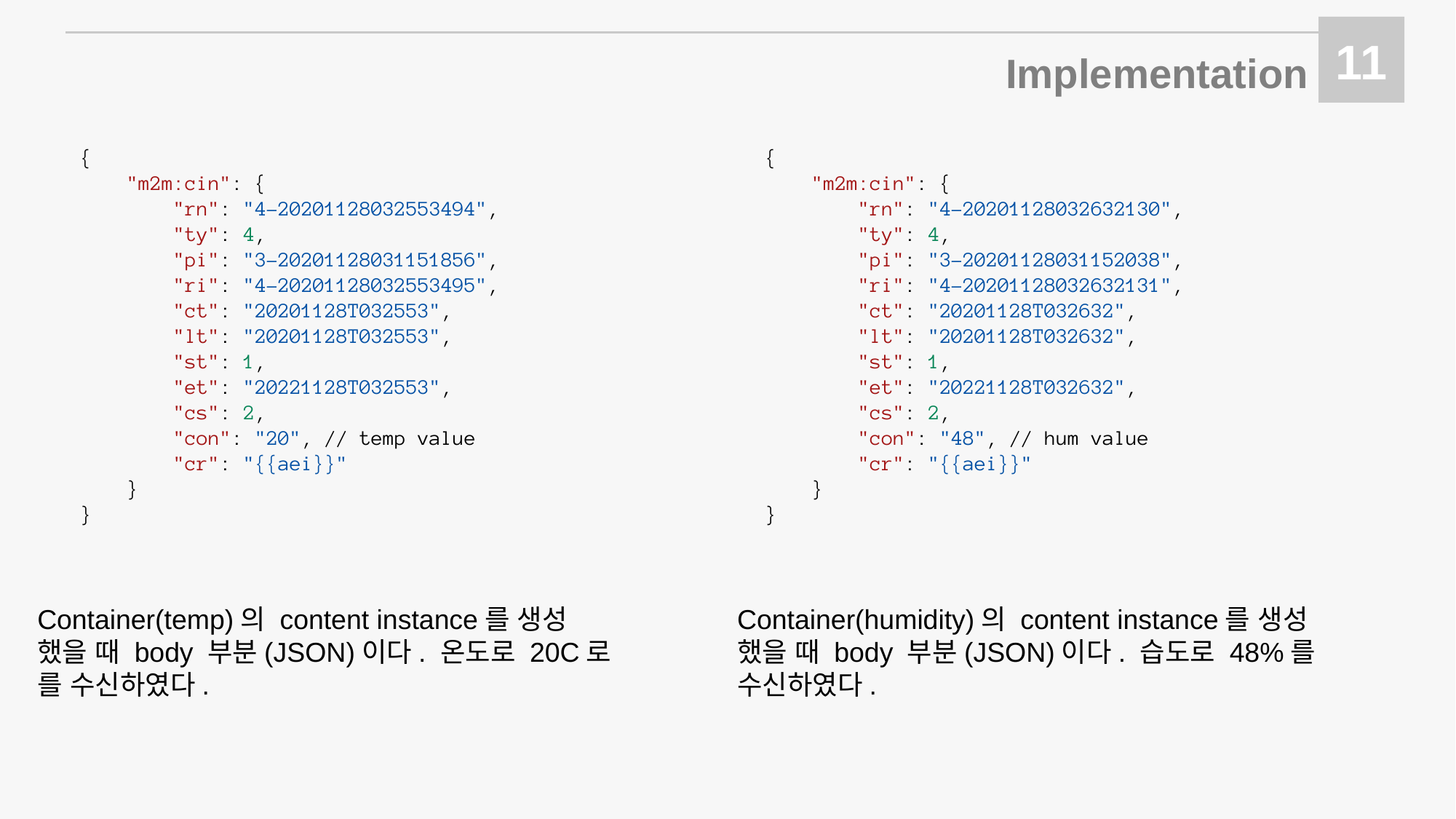

11
Implementation
{
    "m2m:cin": {
        "rn": "4-20201128032632130",
        "ty": 4,
        "pi": "3-20201128031152038",
        "ri": "4-20201128032632131",
        "ct": "20201128T032632",
        "lt": "20201128T032632",
        "st": 1,
        "et": "20221128T032632",
        "cs": 2,
        "con": "48", // hum value
        "cr": "{{aei}}"
    }
}
{
    "m2m:cin": {
        "rn": "4-20201128032553494",
        "ty": 4,
        "pi": "3-20201128031151856",
        "ri": "4-20201128032553495",
        "ct": "20201128T032553",
        "lt": "20201128T032553",
        "st": 1,
        "et": "20221128T032553",
        "cs": 2,
        "con": "20", // temp value
        "cr": "{{aei}}"
    }
}
Container(humidity)의 content instance를 생성
했을 때 body 부분(JSON)이다. 습도로 48%를
수신하였다.
Container(temp)의 content instance를 생성
했을 때 body 부분(JSON)이다. 온도로 20C로
를 수신하였다.